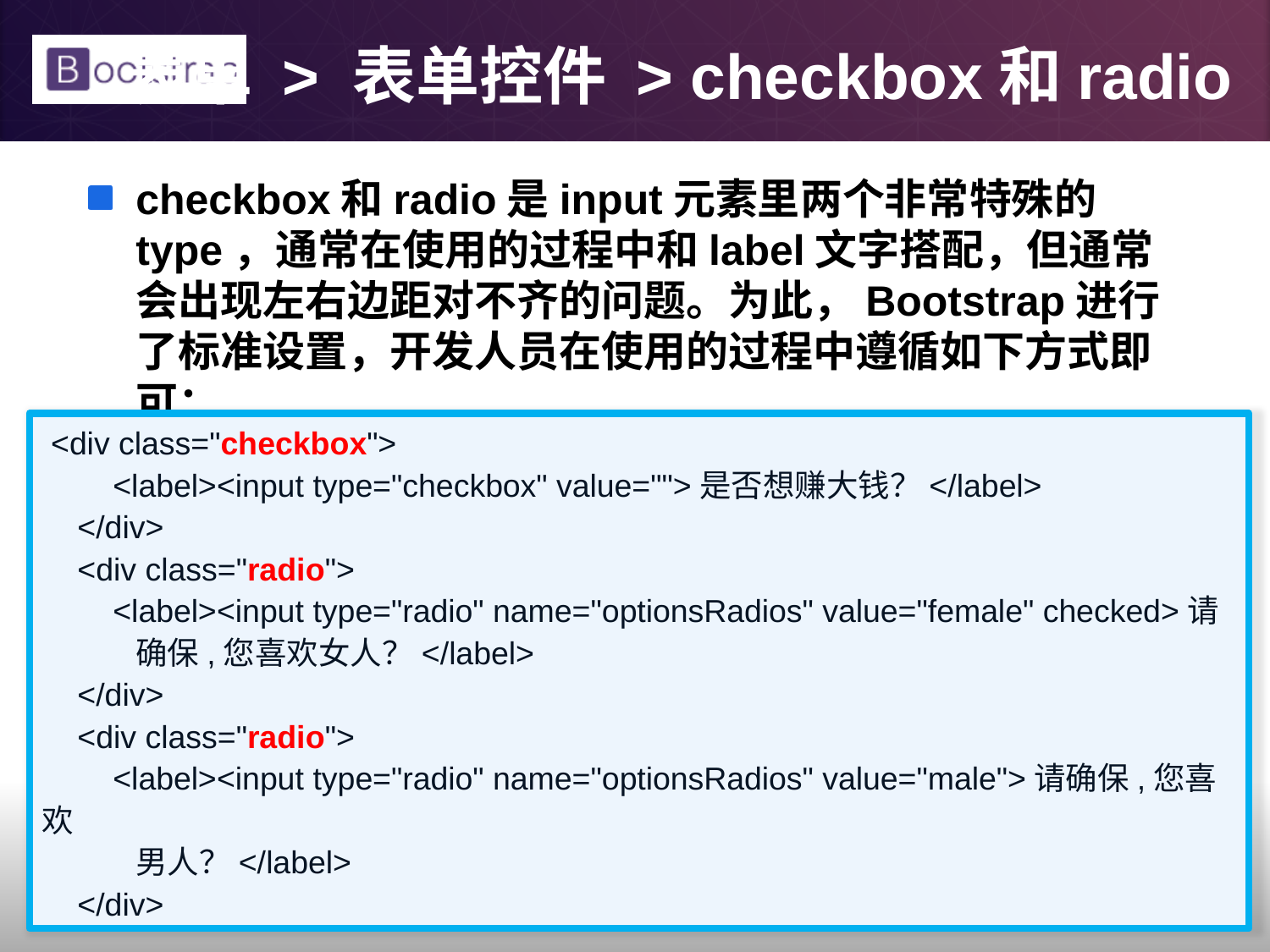

# 表单 > 表单控件 > checkbox和radio
checkbox和radio是input元素里两个非常特殊的type，通常在使用的过程中和label文字搭配，但通常会出现左右边距对不齐的问题。为此，Bootstrap进行了标准设置，开发人员在使用的过程中遵循如下方式即可：
 <div class="checkbox">
        <label><input type="checkbox" value="">是否想赚大钱？</label>
    </div>
    <div class="radio">
        <label><input type="radio" name="optionsRadios" value="female" checked>请
            确保,您喜欢女人？</label>
    </div>
    <div class="radio">
        <label><input type="radio" name="optionsRadios" value="male">请确保,您喜欢
            男人？</label>
    </div>